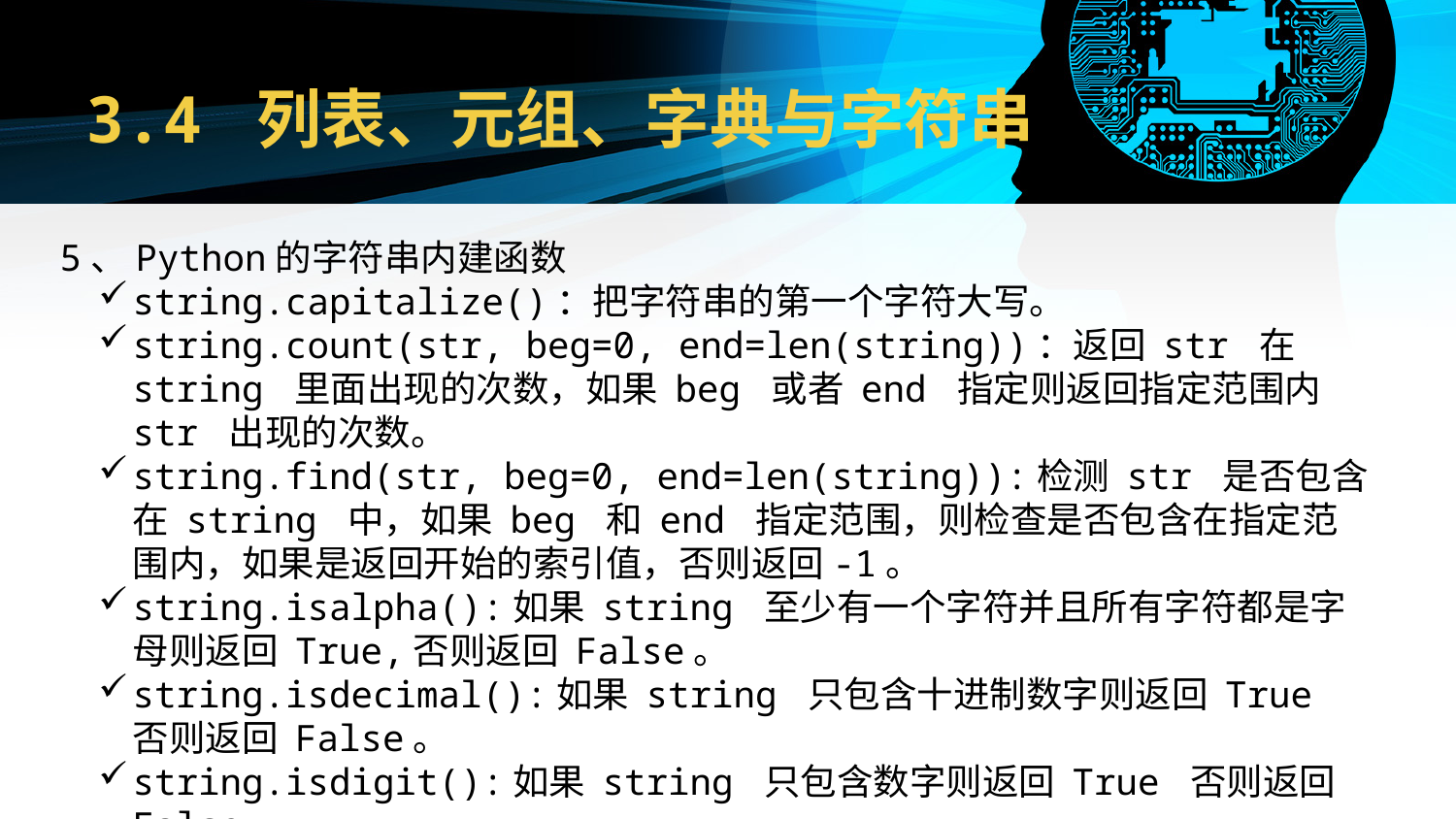

# 3.4 列表、元组、字典与字符串
5、Python的字符串内建函数
string.capitalize()：把字符串的第一个字符大写。
string.count(str, beg=0, end=len(string))：返回 str 在 string 里面出现的次数，如果 beg 或者 end 指定则返回指定范围内 str 出现的次数。
string.find(str, beg=0, end=len(string)):检测 str 是否包含在 string 中，如果 beg 和 end 指定范围，则检查是否包含在指定范围内，如果是返回开始的索引值，否则返回-1。
string.isalpha():如果 string 至少有一个字符并且所有字符都是字母则返回 True,否则返回 False。
string.isdecimal():如果 string 只包含十进制数字则返回 True 否则返回 False。
string.isdigit():如果 string 只包含数字则返回 True 否则返回 False。